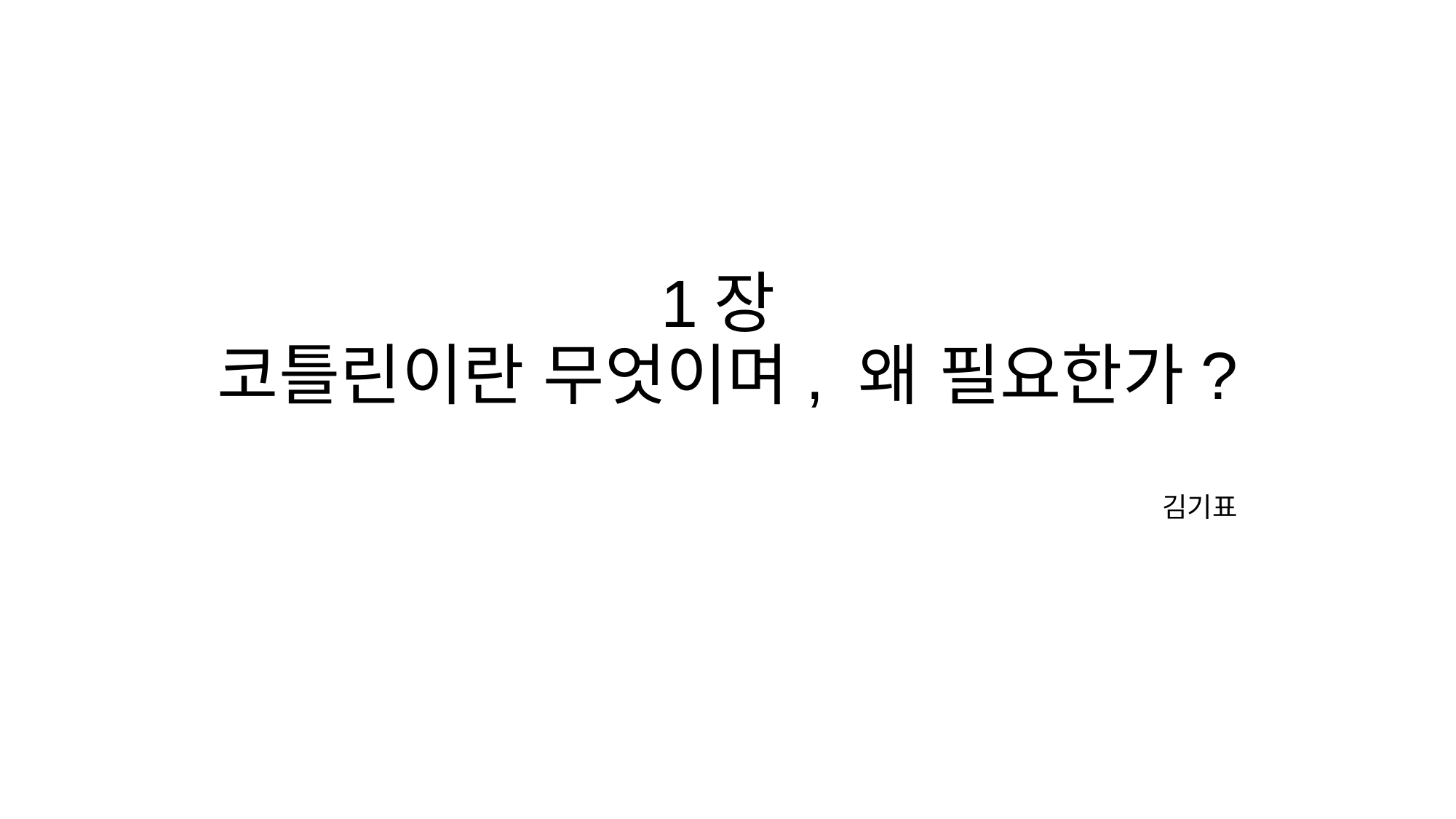

# 1장 코틀린이란 무엇이며, 왜 필요한가?
김기표